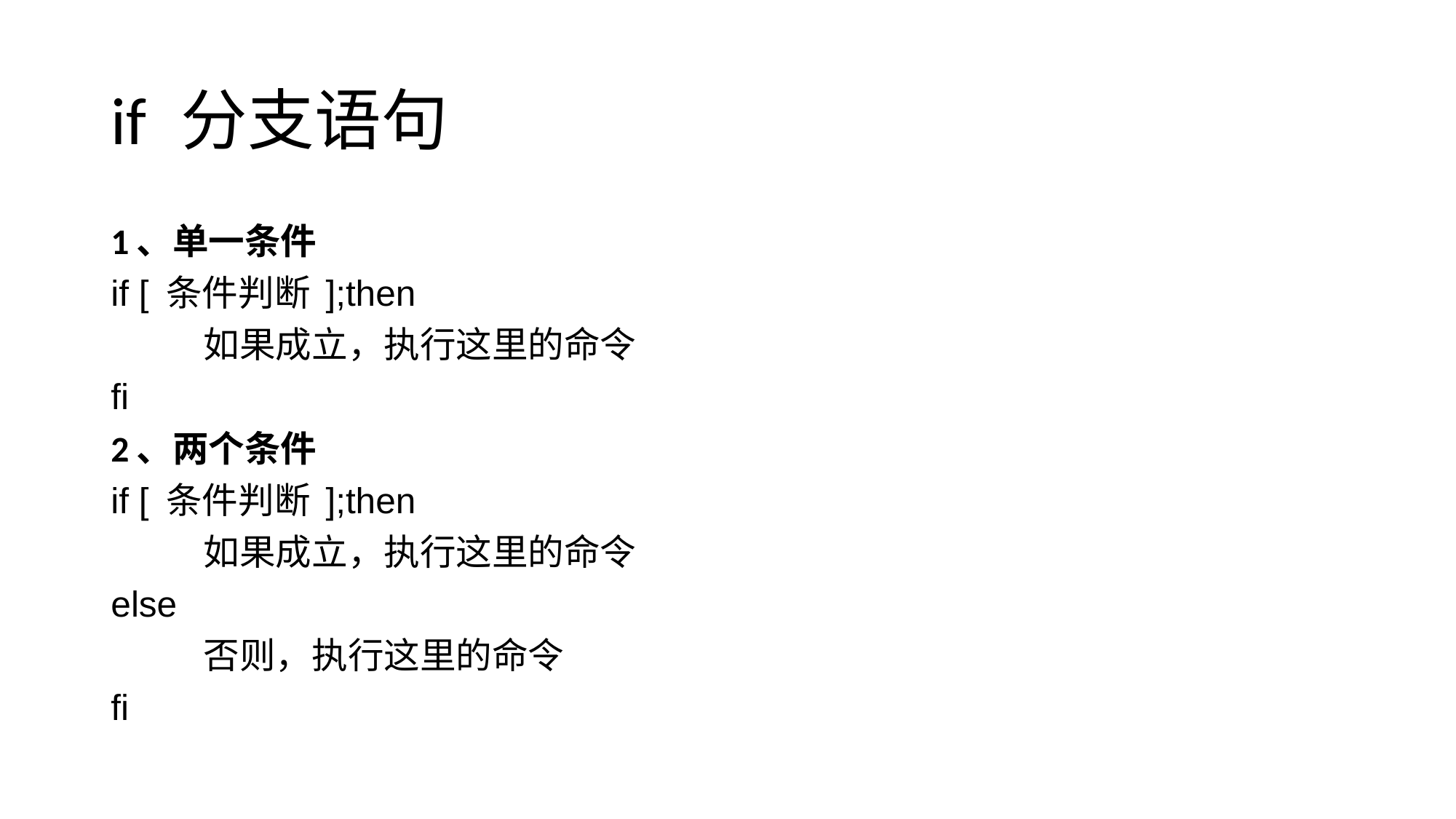

# if 分支语句
1、单一条件
if [ 条件判断 ];then
	如果成立，执行这里的命令
fi
2、两个条件
if [ 条件判断 ];then
	如果成立，执行这里的命令
else
	否则，执行这里的命令
fi